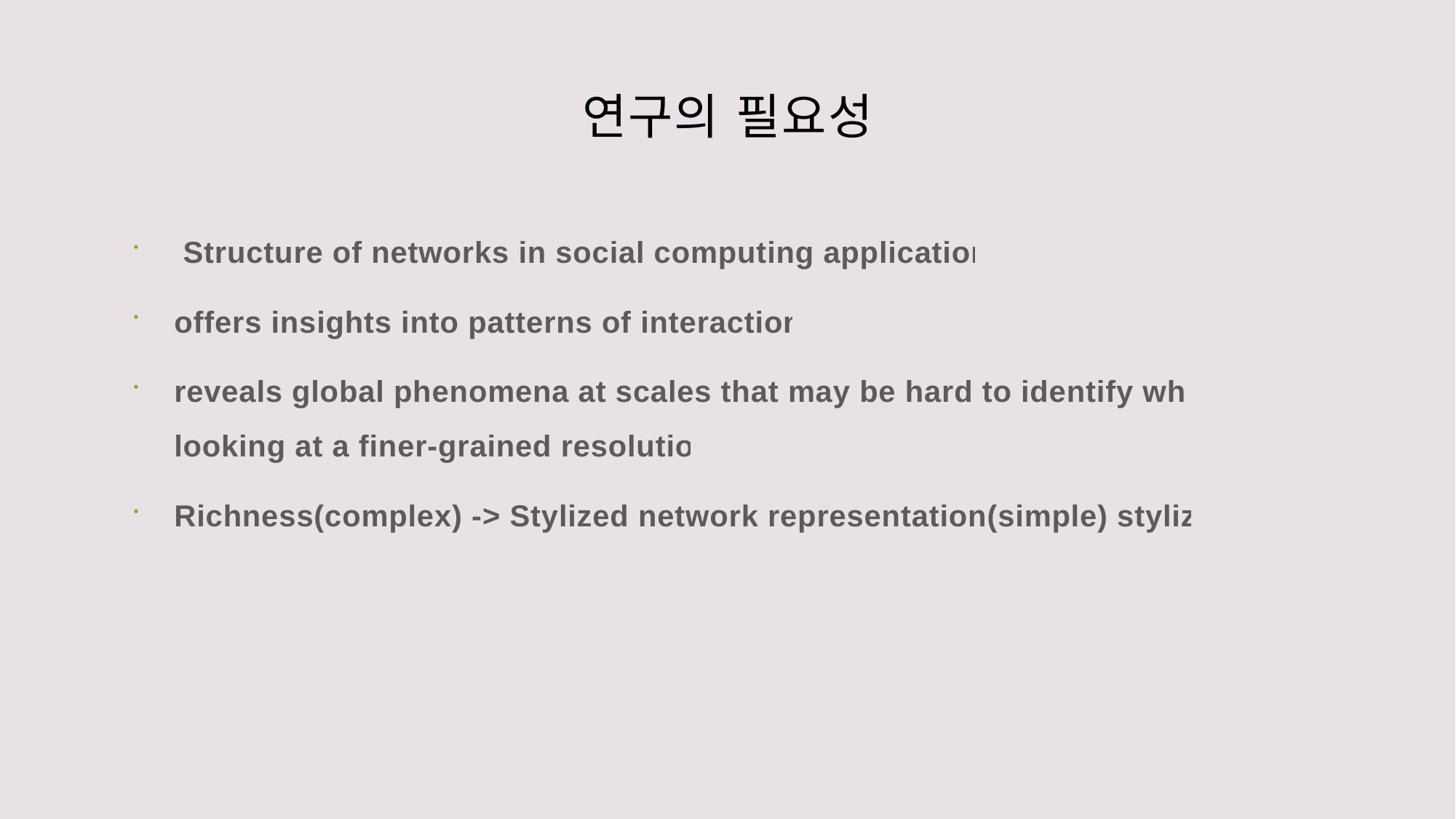

# 연구의 필요성
 Structure of networks in social computing applications
offers insights into patterns of interactions
reveals global phenomena at scales that may be hard to identify when looking at a finer-grained resolution
Richness(complex) -> Stylized network representation(simple) stylized